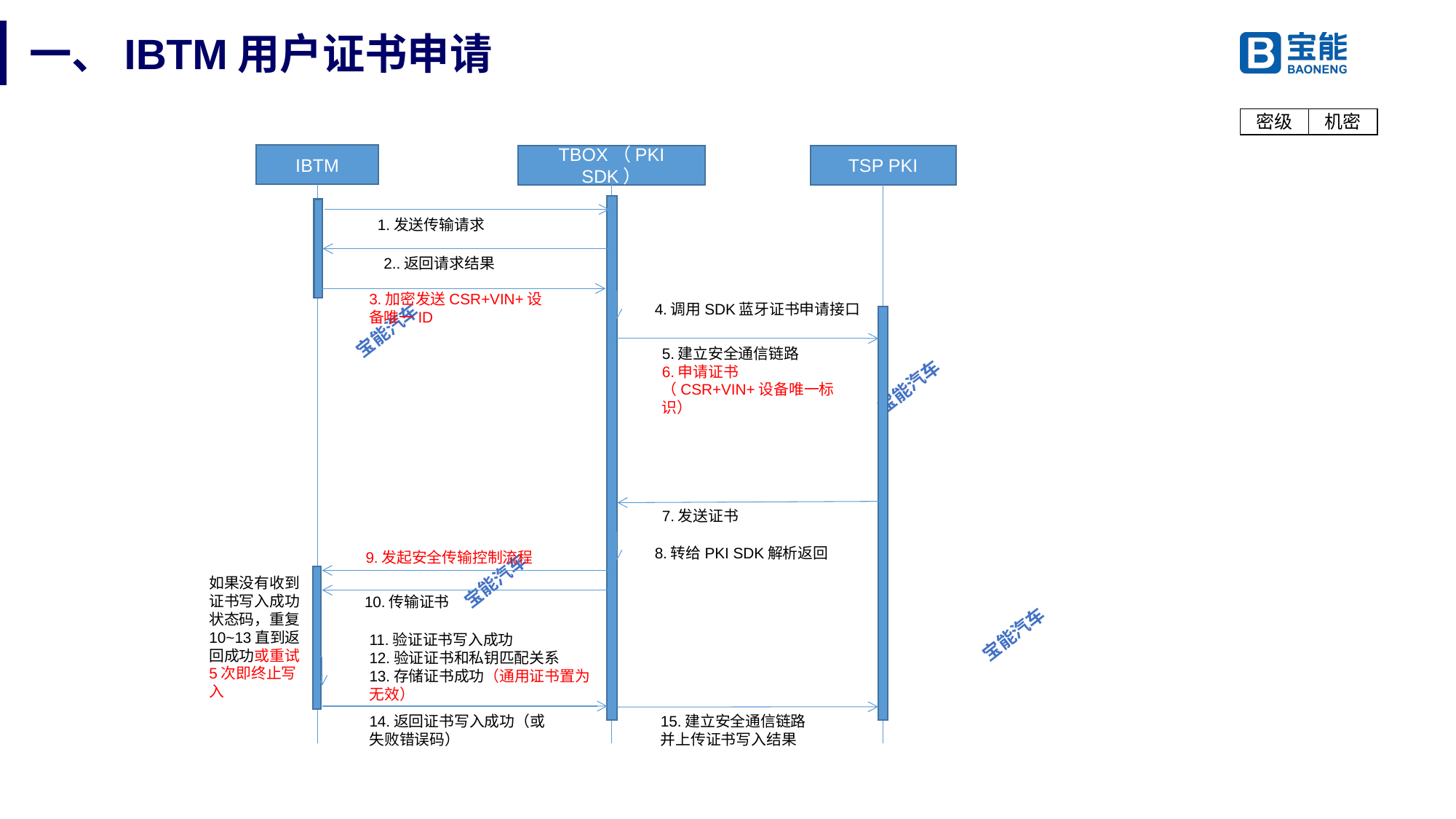

# 一、IBTM用户证书申请
IBTM
TBOX（PKI SDK）
TSP PKI

1.发送传输请求
2..返回请求结果
3.加密发送CSR+VIN+设备唯一ID
4.调用SDK蓝牙证书申请接口

5.建立安全通信链路
6.申请证书（CSR+VIN+设备唯一标识）
7.发送证书
8.转给PKI SDK解析返回
9.发起安全传输控制流程

如果没有收到证书写入成功状态码，重复10~13直到返回成功或重试5次即终止写入
10.传输证书
11.验证证书写入成功
12.验证证书和私钥匹配关系
13.存储证书成功（通用证书置为无效）
14.返回证书写入成功（或失败错误码）
15.建立安全通信链路
并上传证书写入结果
3